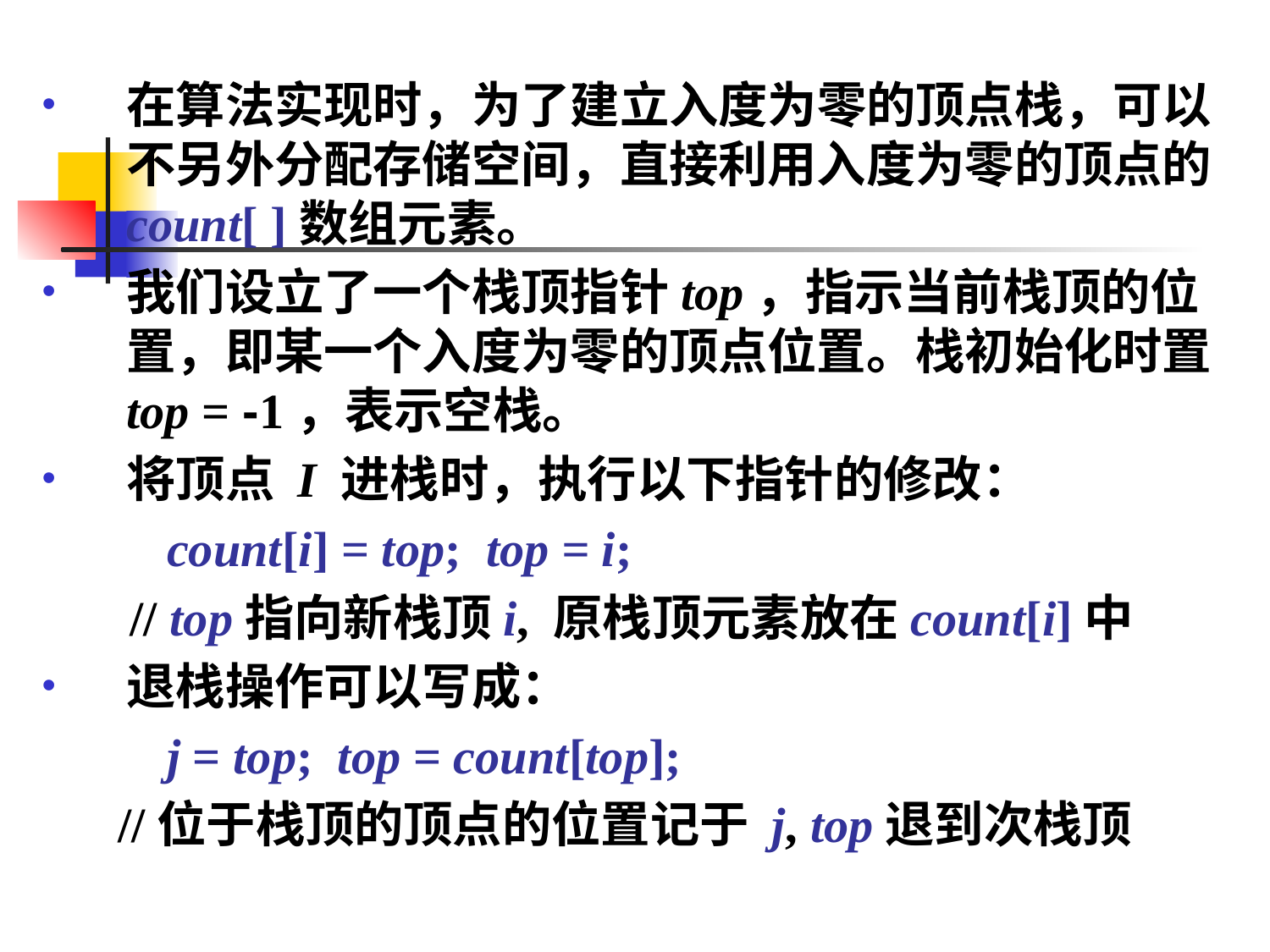

在算法实现时，为了建立入度为零的顶点栈，可以不另外分配存储空间，直接利用入度为零的顶点的count[ ]数组元素。
我们设立了一个栈顶指针top，指示当前栈顶的位置，即某一个入度为零的顶点位置。栈初始化时置top = -1，表示空栈。
将顶点 I 进栈时，执行以下指针的修改：
     count[i] = top;  top = i;
  // top指向新栈顶i, 原栈顶元素放在count[i]中
退栈操作可以写成：
     j = top;  top = count[top];
 //位于栈顶的顶点的位置记于 j, top退到次栈顶
135